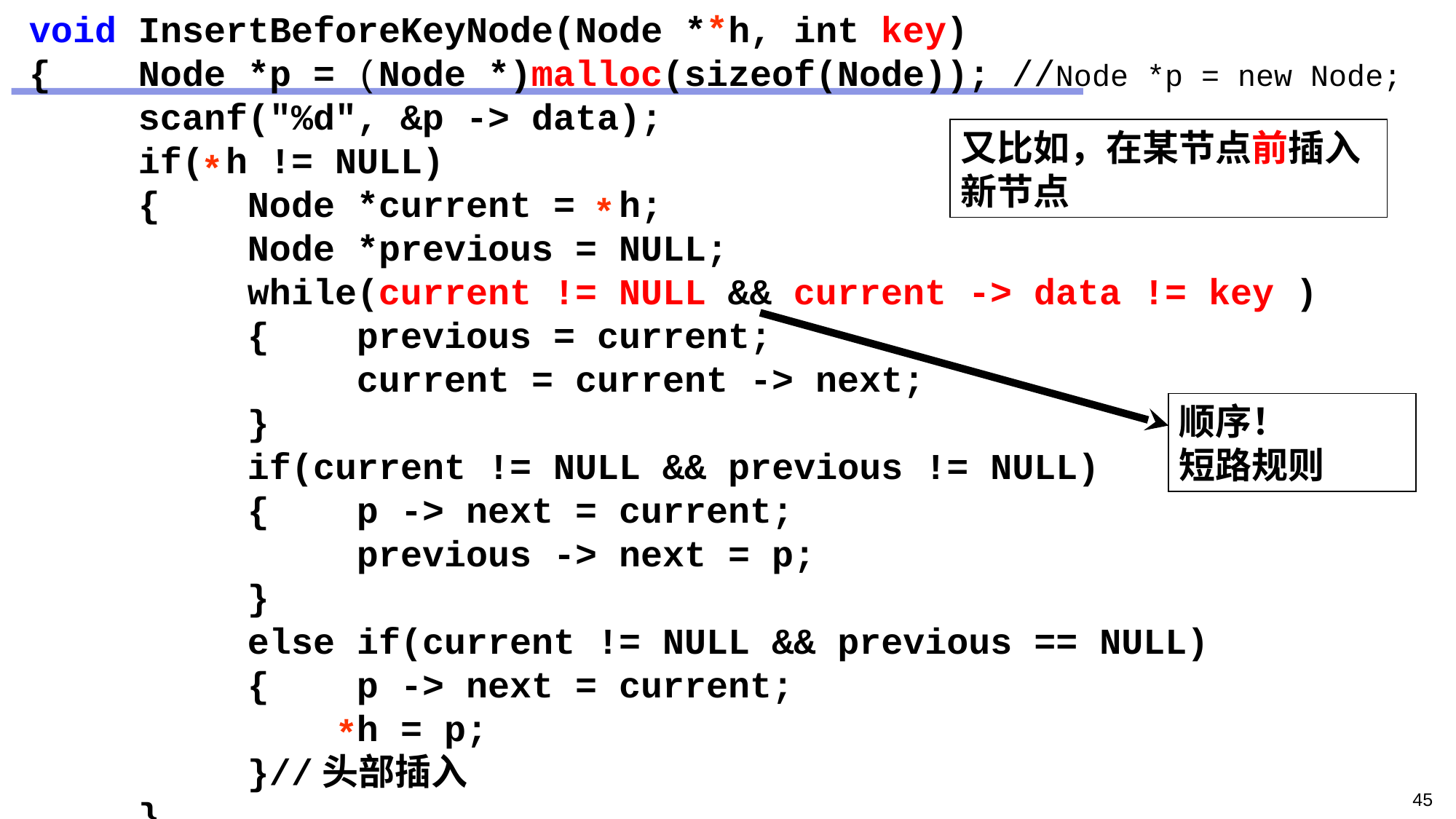

*
void InsertBeforeKeyNode(Node * h, int key)
{	Node *p = (Node *)malloc(sizeof(Node)); //Node *p = new Node;
	scanf("%d", &p -> data);
	if( h != NULL)
	{	Node *current =  h;
		Node *previous = NULL;
		while(current != NULL && current -> data != key )
		{	previous = current;
			current = current -> next;
		}
		if(current != NULL && previous != NULL)
		{	p -> next = current;
			previous -> next = p;
		}
		else if(current != NULL && previous == NULL)
		{	p -> next = current;
			h = p;
		}//头部插入
	}
}
又比如，在某节点前插入新节点
*
*
顺序！
短路规则
*
45